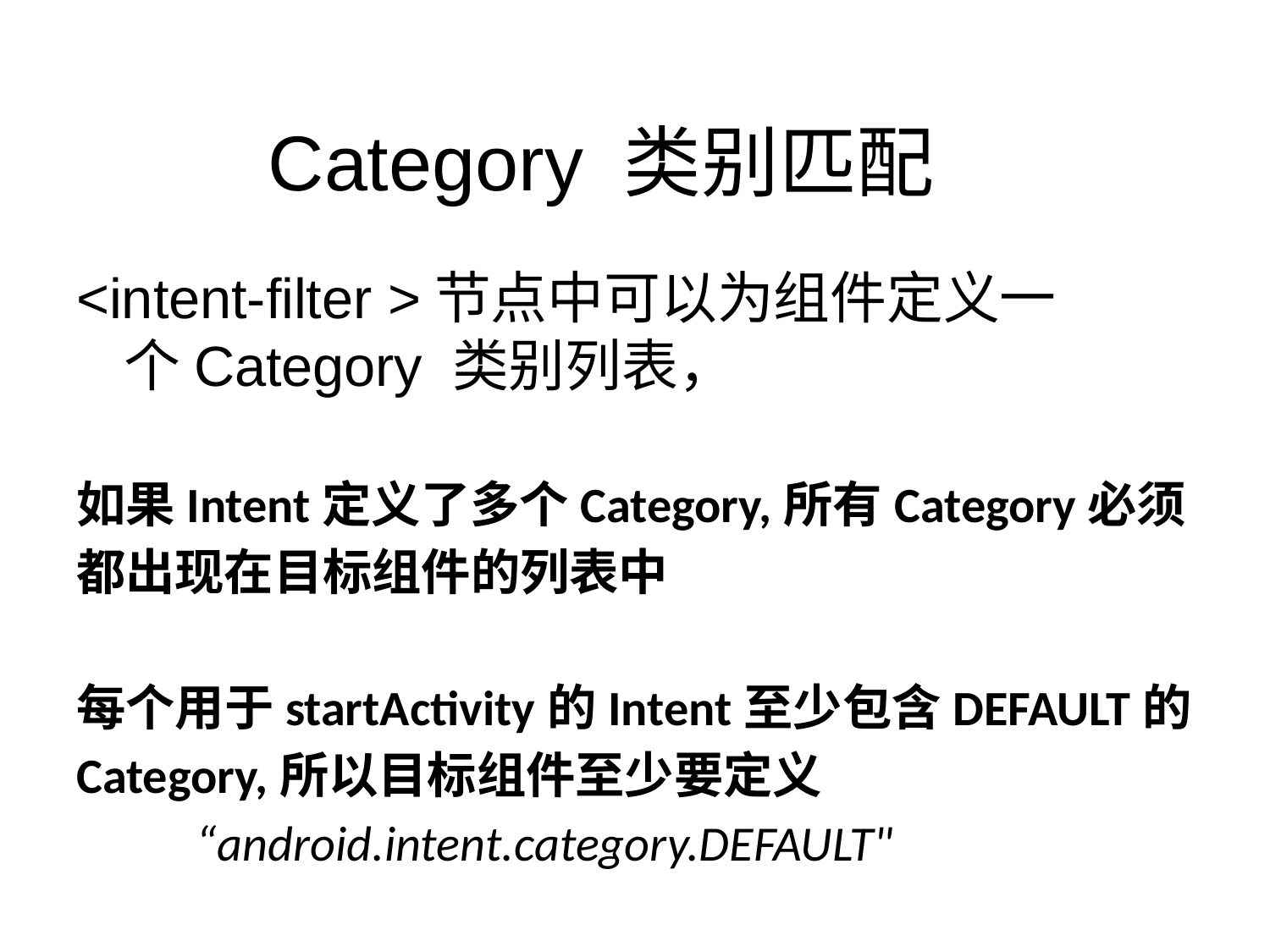

Category 类别匹配

<intent-filter >节点中可以为组件定义一
	个Category 类别列表，

如果Intent定义了多个Category,所有Category必须都出现在目标组件的列表中

每个用于startActivity的Intent至少包含DEFAULT的Category,所以目标组件至少要定义
		“android.intent.category.DEFAULT"